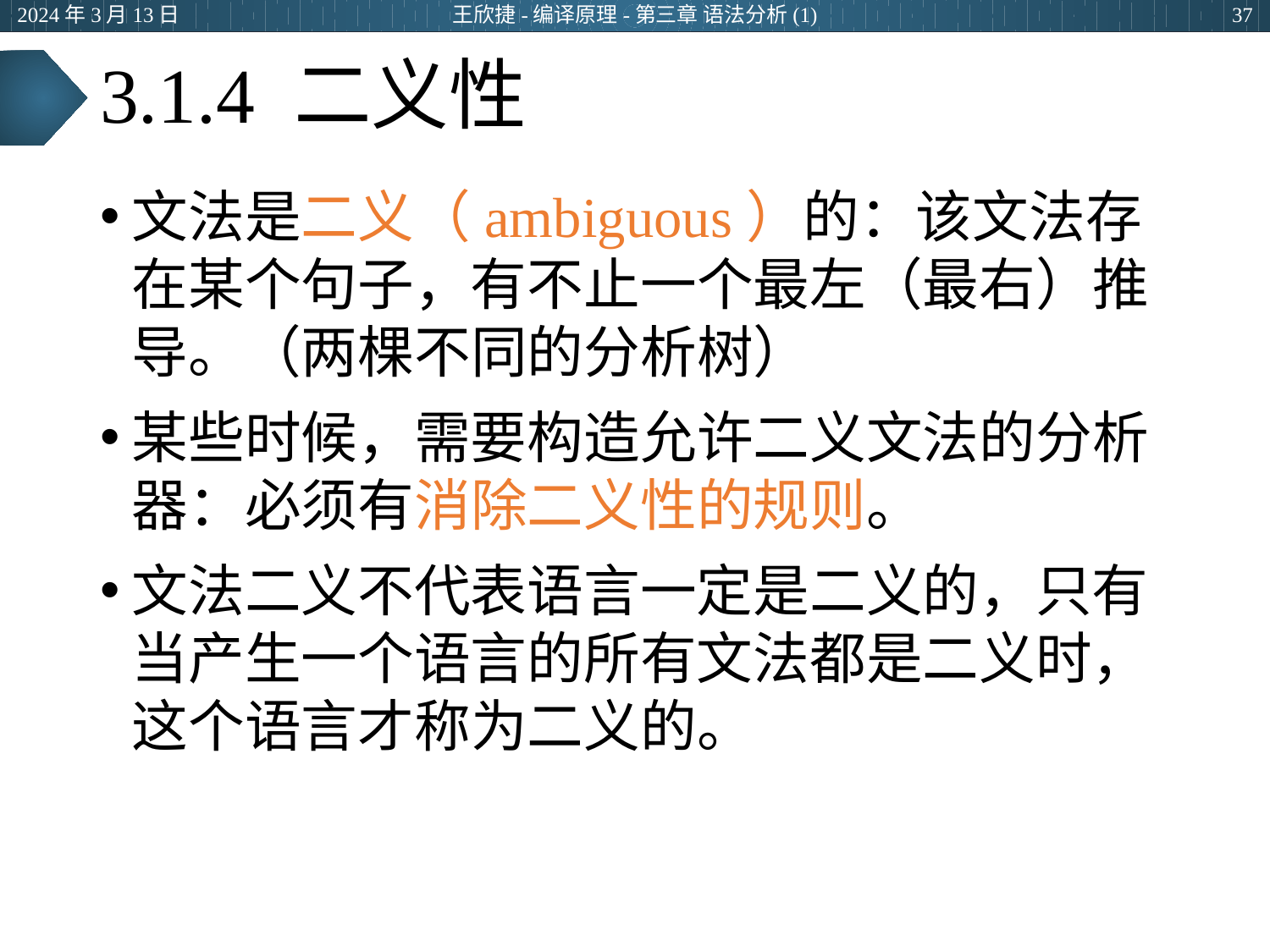

2024年3月13日
王欣捷-编译原理-第三章 语法分析(1)
37
# 3.1.4 二义性
文法是二义（ambiguous）的：该文法存在某个句子，有不止一个最左（最右）推导。（两棵不同的分析树）
某些时候，需要构造允许二义文法的分析器：必须有消除二义性的规则。
文法二义不代表语言一定是二义的，只有当产生一个语言的所有文法都是二义时，这个语言才称为二义的。